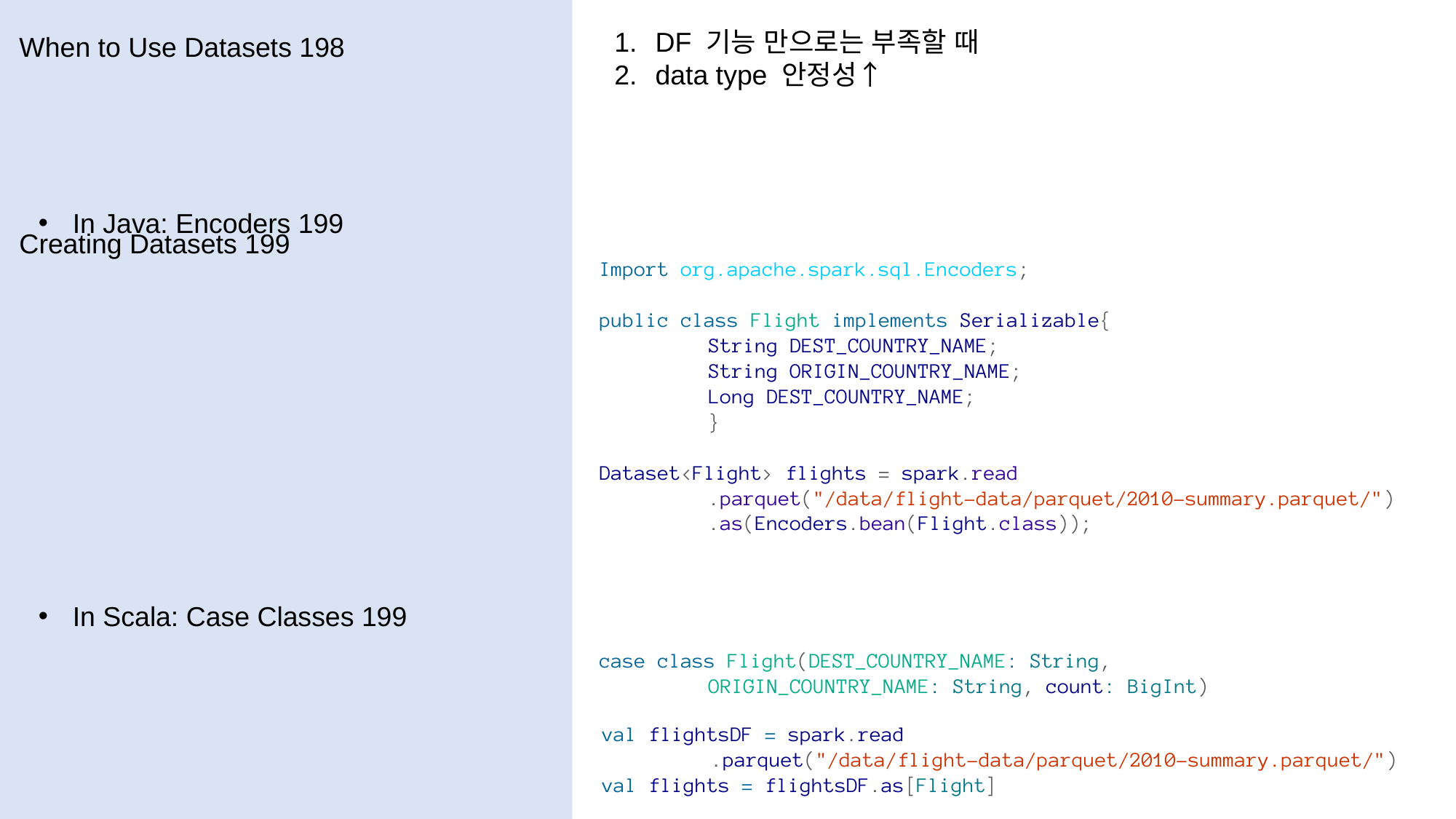

When to Use Datasets 198

Creating Datasets 199
DF 기능 만으로는 부족할 때
data type 안정성↑

In Java: Encoders 199

In Scala: Case Classes 199
Import org.apache.spark.sql.Encoders;

public class Flight implements Serializable{
	String DEST_COUNTRY_NAME;
	String ORIGIN_COUNTRY_NAME;
	Long DEST_COUNTRY_NAME;
	}

Dataset<Flight> flights = spark.read
	.parquet("/data/flight-data/parquet/2010-summary.parquet/")
	.as(Encoders.bean(Flight.class));
case class Flight(DEST_COUNTRY_NAME: String,
	ORIGIN_COUNTRY_NAME: String, count: BigInt)
val flightsDF = spark.read
	.parquet("/data/flight-data/parquet/2010-summary.parquet/")
val flights = flightsDF.as[Flight]